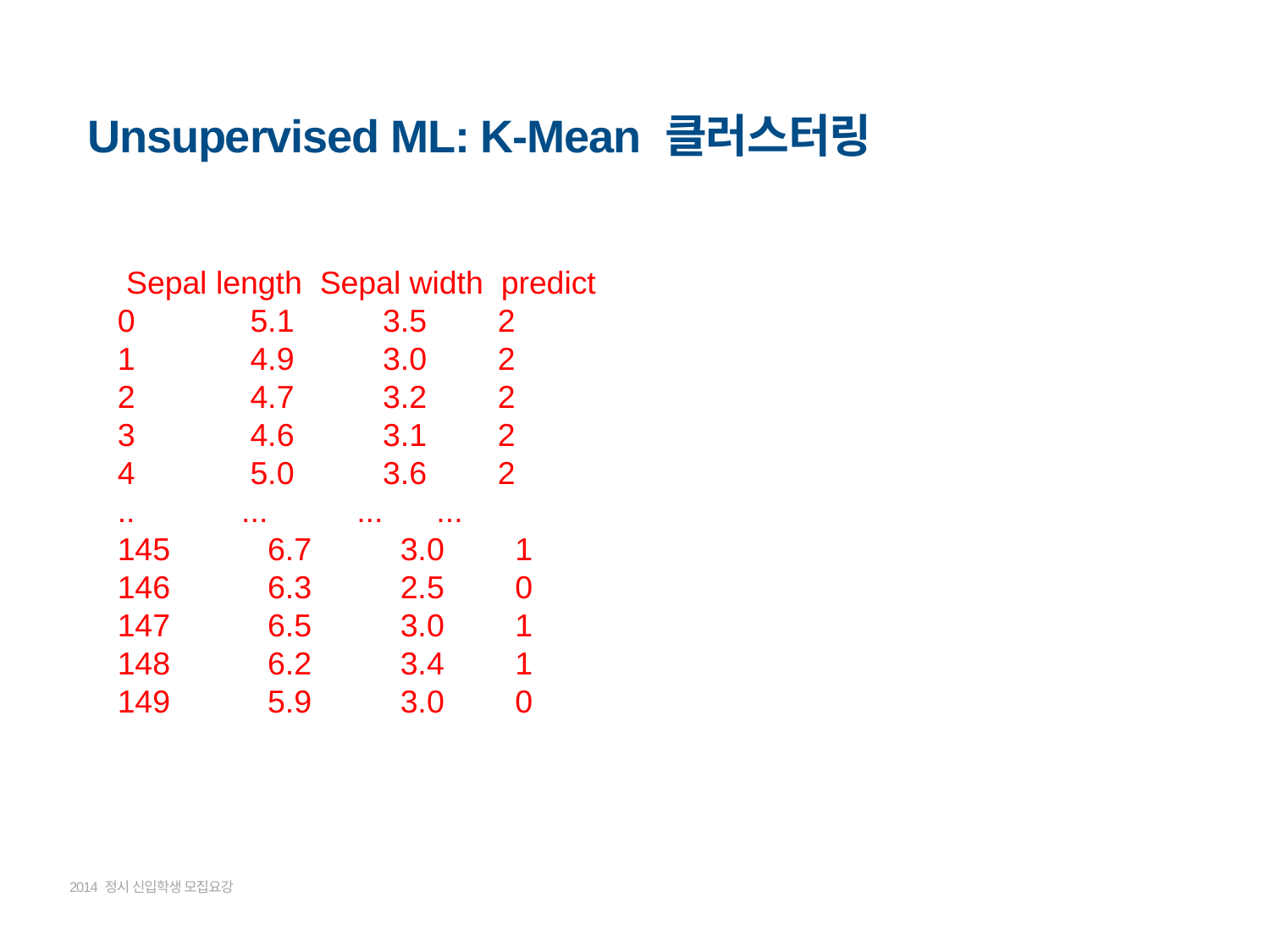

Unsupervised ML: K-Mean 클러스터링
 Sepal length  Sepal width  predict
0             5.1          3.5        2
1             4.9          3.0        2
2             4.7          3.2        2
3             4.6          3.1        2
4             5.0          3.6        2
..            ...          ...      ...
145           6.7          3.0        1
146           6.3          2.5        0
147           6.5          3.0        1
148           6.2          3.4        1
149           5.9          3.0        0
2014 정시 신입학생 모집요강